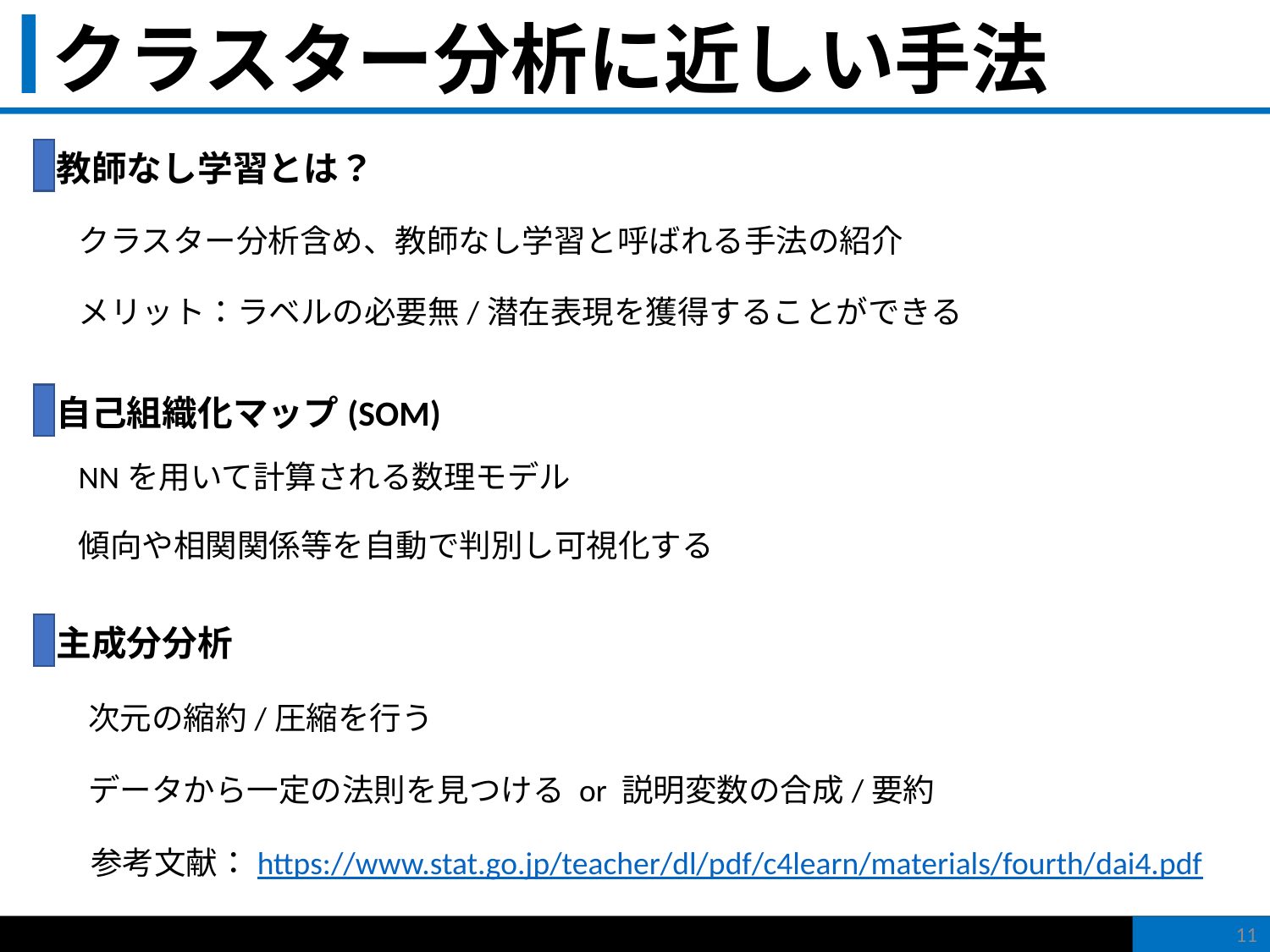

# クラスター分析に近しい手法

教師なし学習とは？
クラスター分析含め、教師なし学習と呼ばれる手法の紹介
メリット：ラベルの必要無/潜在表現を獲得することができる

自己組織化マップ(SOM)
NNを用いて計算される数理モデル
傾向や相関関係等を自動で判別し可視化する

主成分分析
次元の縮約/圧縮を行う
データから一定の法則を見つける or 説明変数の合成/要約
参考文献：https://www.stat.go.jp/teacher/dl/pdf/c4learn/materials/fourth/dai4.pdf
11